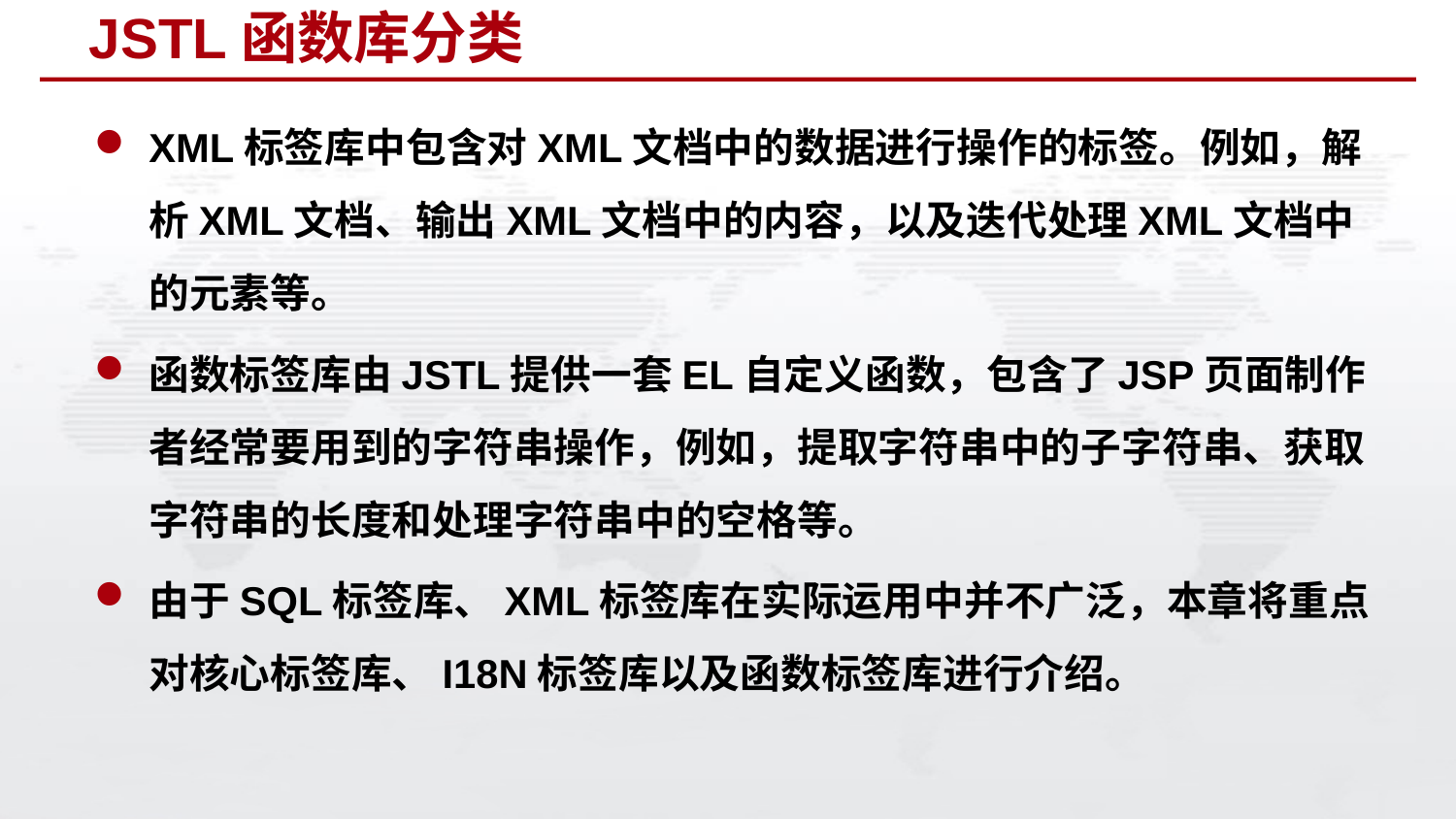

# JSTL函数库分类
XML标签库中包含对XML文档中的数据进行操作的标签。例如，解析XML文档、输出XML文档中的内容，以及迭代处理XML文档中的元素等。
函数标签库由JSTL提供一套EL自定义函数，包含了JSP页面制作者经常要用到的字符串操作，例如，提取字符串中的子字符串、获取字符串的长度和处理字符串中的空格等。
由于SQL标签库、XML标签库在实际运用中并不广泛，本章将重点对核心标签库、I18N标签库以及函数标签库进行介绍。